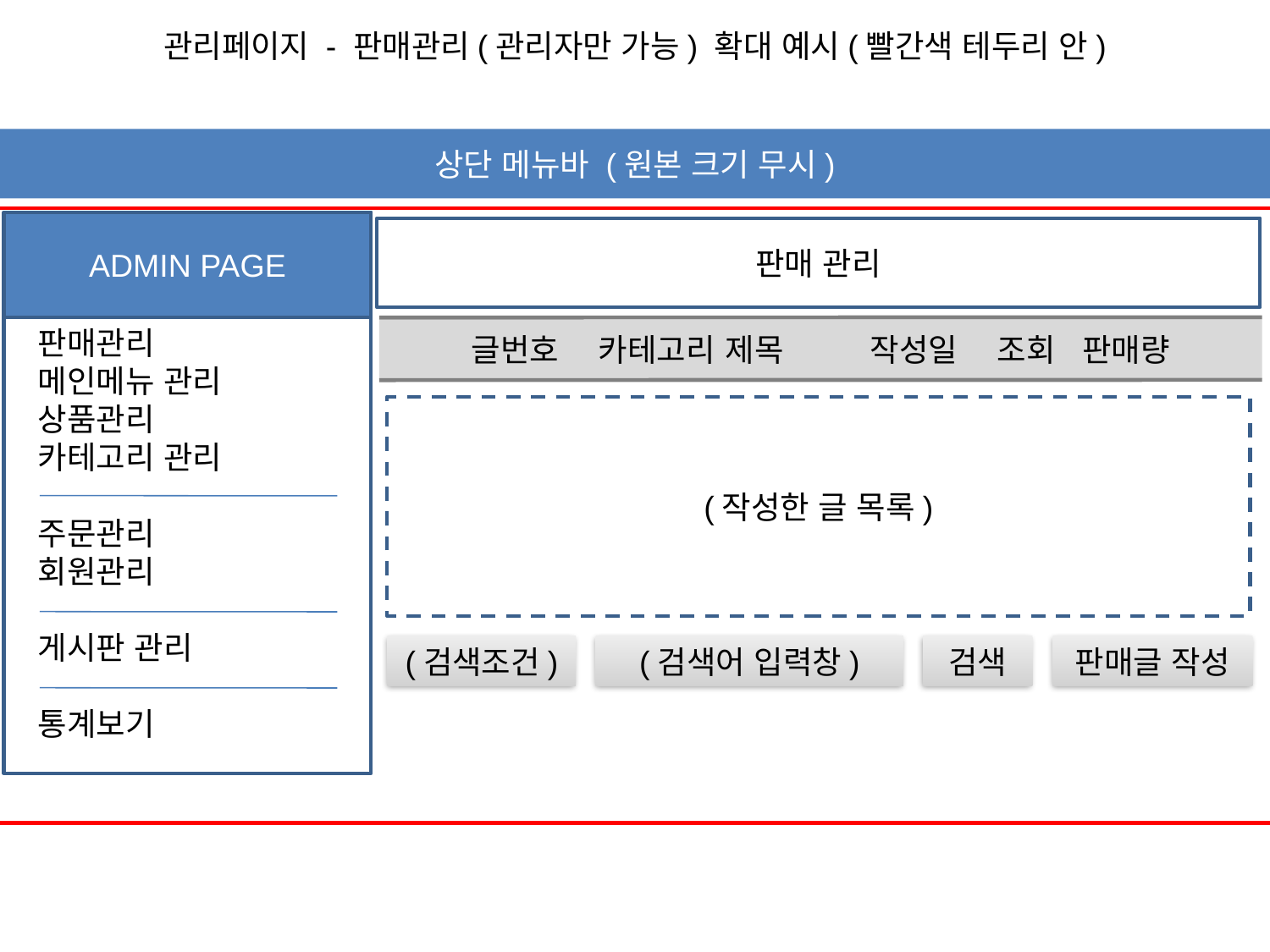

관리페이지 - 판매관리(관리자만 가능) 확대 예시(빨간색 테두리 안)
상단 메뉴바 (원본 크기 무시)

ADMIN PAGE
판매 관리
  판매관리
  메인메뉴 관리
  상품관리
  카테고리 관리

  주문관리
  회원관리

  게시판 관리

  통계보기
글번호	카테고리	제목	  작성일	  조회   판매량
(작성한 글 목록)
(검색조건)
(검색어 입력창)
검색
판매글 작성